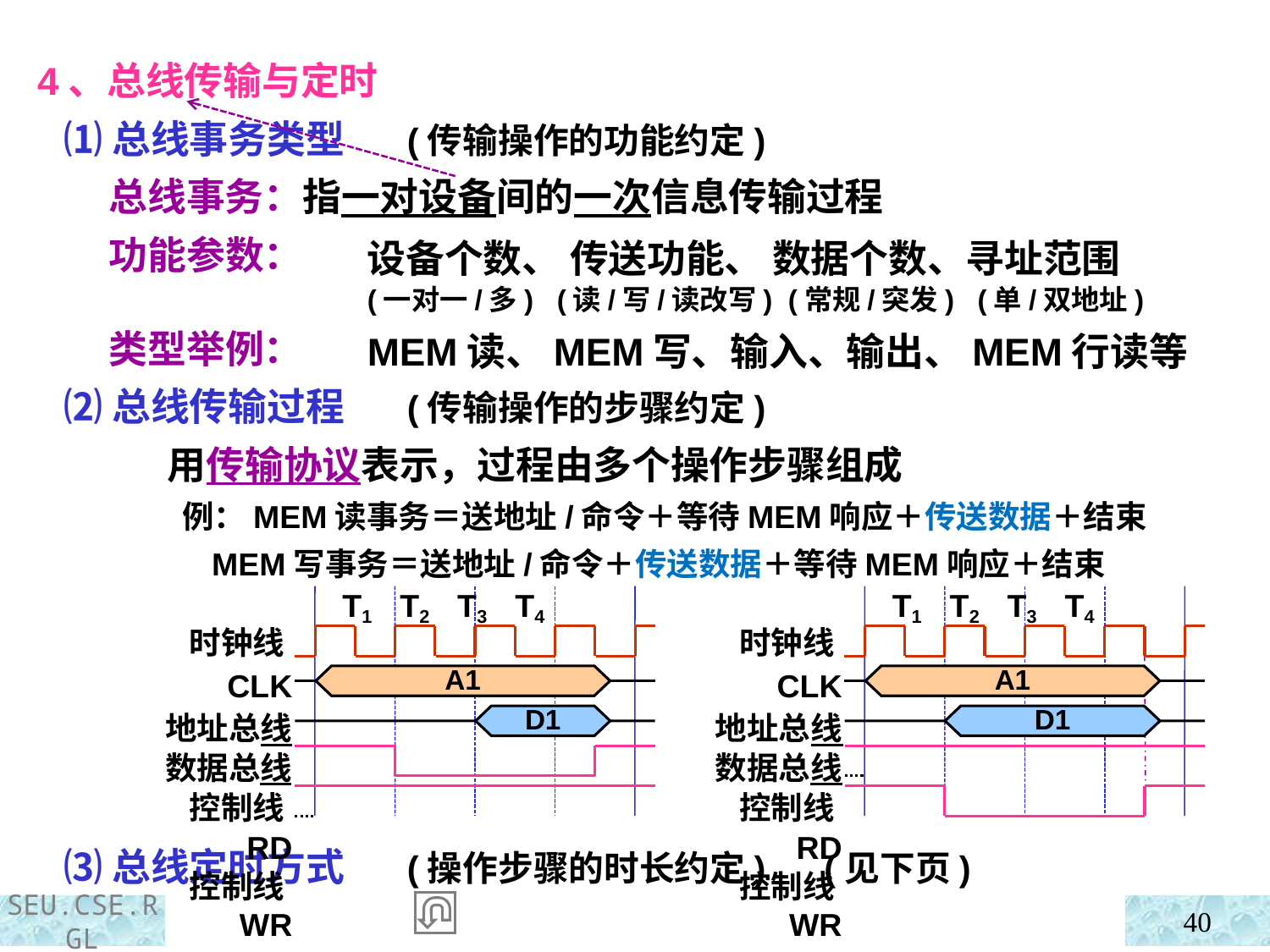

4、总线传输与定时
   ⑴总线事务类型      (传输操作的功能约定)
       总线事务：指一对设备间的一次信息传输过程
       功能参数：

       类型举例：
   ⑵总线传输过程      (传输操作的步骤约定)
设备个数、 传送功能、 数据个数、寻址范围
(一对一/多)   (读/写/读改写)  (常规/突发)   (单/双地址)
MEM读、MEM写、输入、输出、MEM行读等
用传输协议表示，过程由多个操作步骤组成
 例：MEM读事务＝送地址/命令＋等待MEM响应＋传送数据＋结束
     MEM写事务＝送地址/命令＋传送数据＋等待MEM响应＋结束
T1    T2    T3    T4
时钟线CLK
地址总线
数据总线
控制线RD
控制线WR
A1
D1
T1    T2    T3    T4
时钟线CLK
地址总线
数据总线
控制线RD
控制线WR
A1
D1
   ⑶总线定时方式      (操作步骤的时长约定)      (见下页)

40